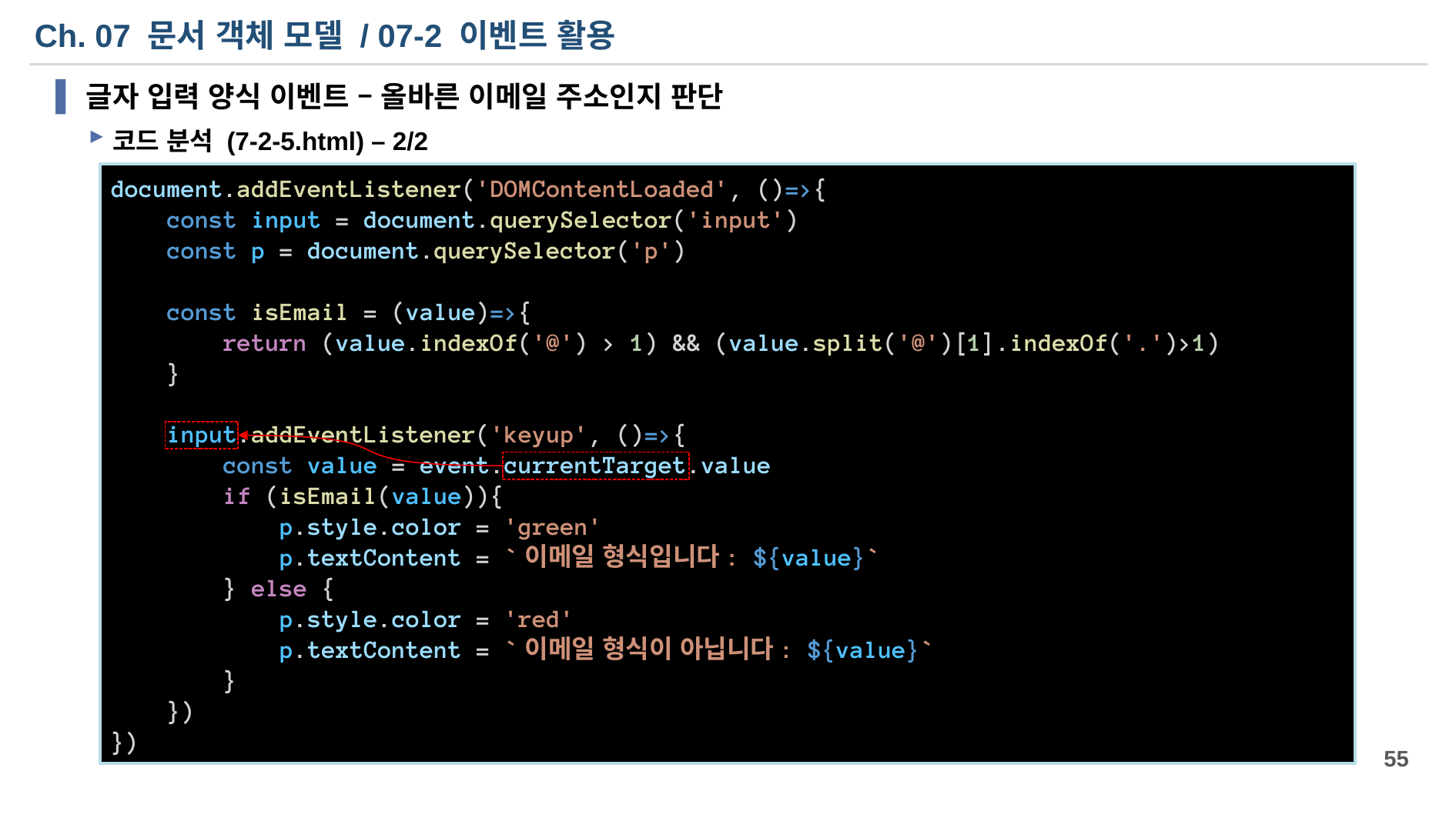

# Ch. 07 문서 객체 모델 / 07-2 이벤트 활용
글자 입력 양식 이벤트 – 올바른 이메일 주소인지 판단
코드 분석 (7-2-5.html) – 2/2
document.addEventListener('DOMContentLoaded', ()=>{
    const input = document.querySelector('input')
    const p = document.querySelector('p')
    const isEmail = (value)=>{
        return (value.indexOf('@') > 1) && (value.split('@')[1].indexOf('.')>1)
    }

    input.addEventListener('keyup', ()=>{
        const value = event.currentTarget.value
        if (isEmail(value)){
            p.style.color = 'green'
            p.textContent = `이메일 형식입니다: ${value}`
        } else {
            p.style.color = 'red'
            p.textContent = `이메일 형식이 아닙니다: ${value}`
        }
    })
})

55